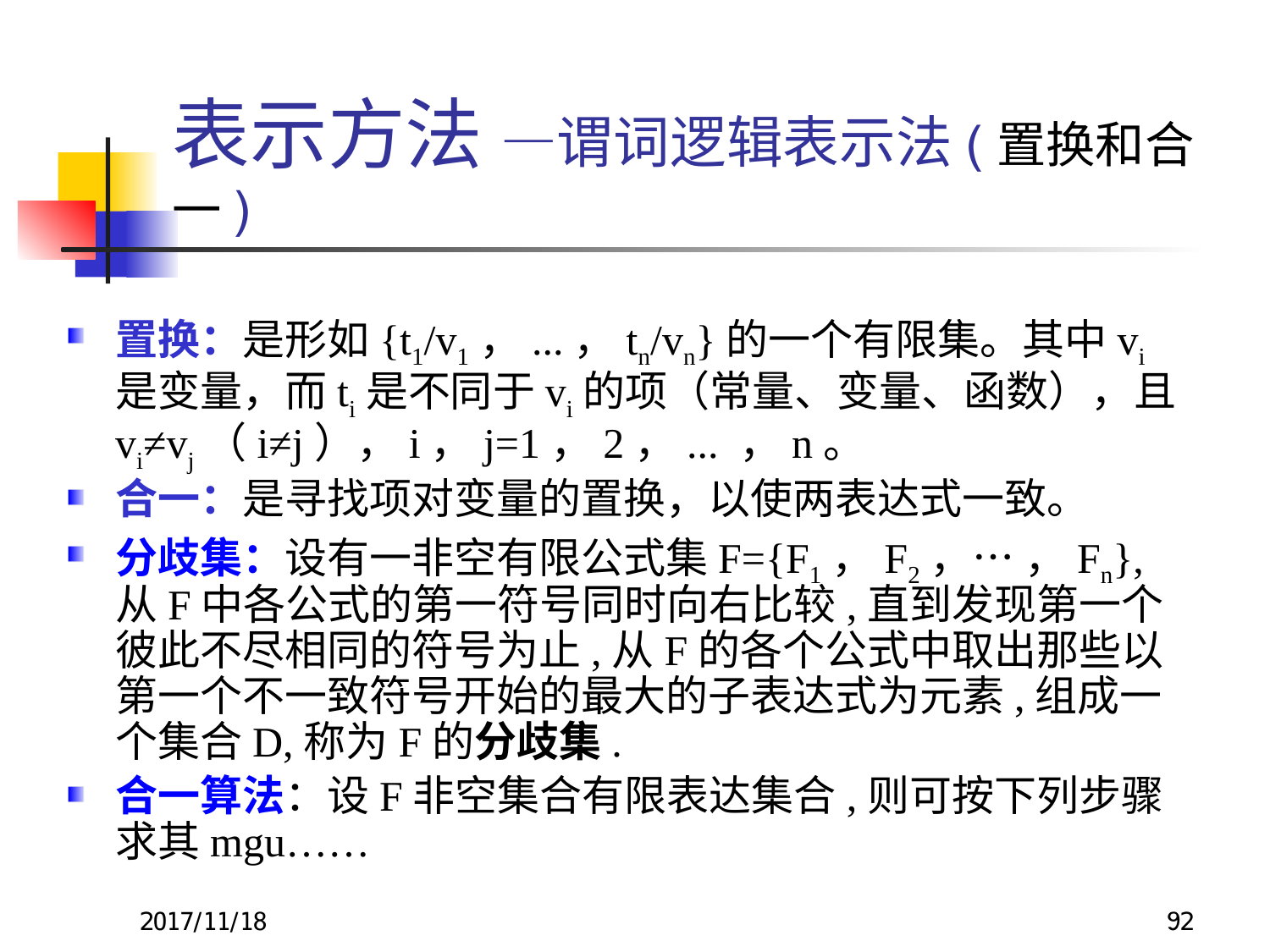

# 表示方法 —谓词逻辑表示法(置换和合一)
置换：是形如{t1/v1，...，tn/vn}的一个有限集。其中vi是变量，而ti是不同于vi的项（常量、变量、函数），且vi≠vj（i≠j），i，j=1，2，... ，n。
合一：是寻找项对变量的置换，以使两表达式一致。
分歧集：设有一非空有限公式集F={F1，F2，… ，Fn},从F中各公式的第一符号同时向右比较,直到发现第一个彼此不尽相同的符号为止,从F的各个公式中取出那些以第一个不一致符号开始的最大的子表达式为元素,组成一个集合D,称为F的分歧集.
合一算法：设F非空集合有限表达集合,则可按下列步骤求其mgu……
2017/11/18
92